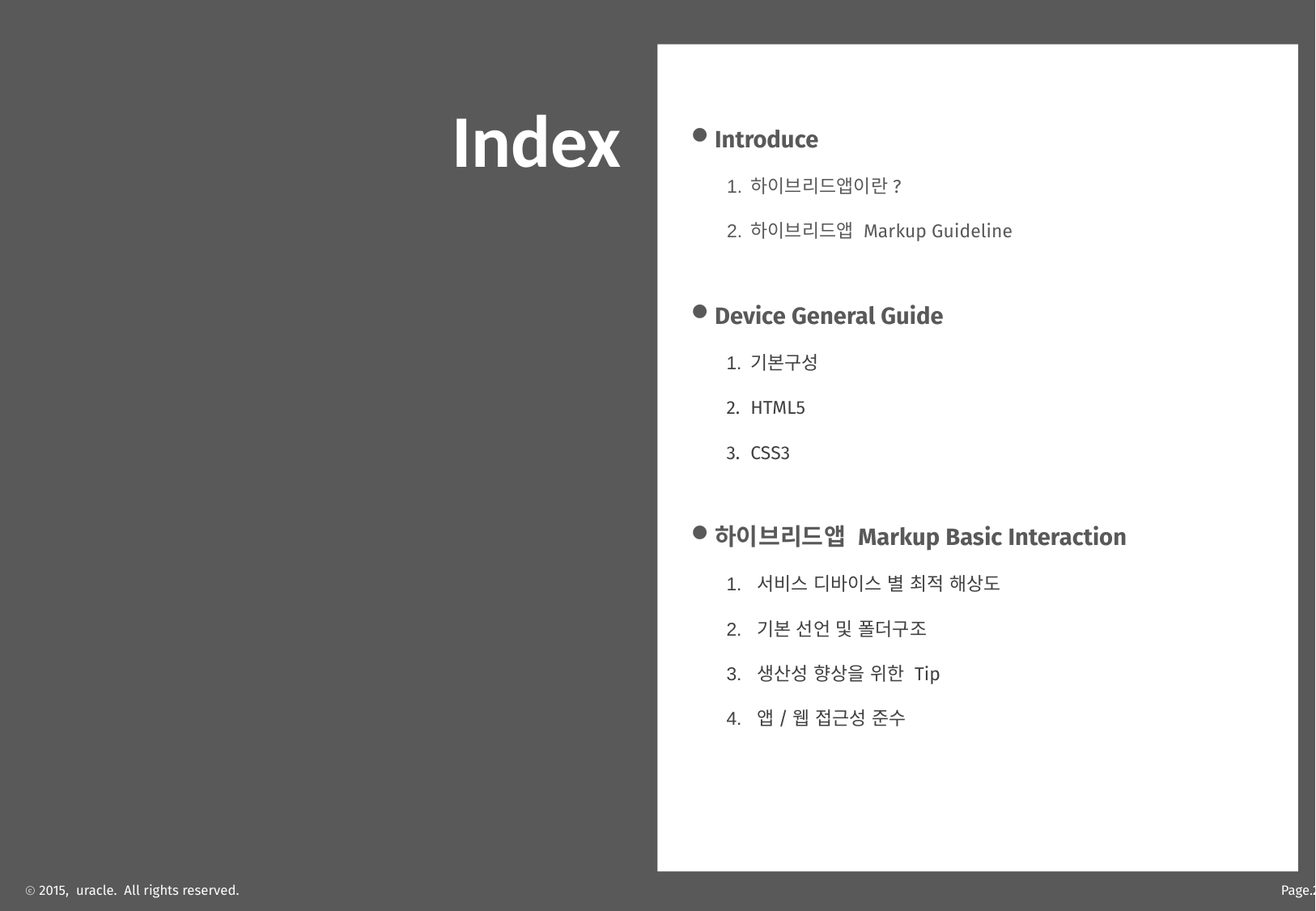

# Index
Introduce
하이브리드앱이란?
하이브리드앱 Markup Guideline
Device General Guide
기본구성
HTML5
CSS3
하이브리드앱 Markup Basic Interaction
서비스 디바이스 별 최적 해상도
기본 선언 및 폴더구조
생산성 향상을 위한 Tip
앱/웹 접근성 준수